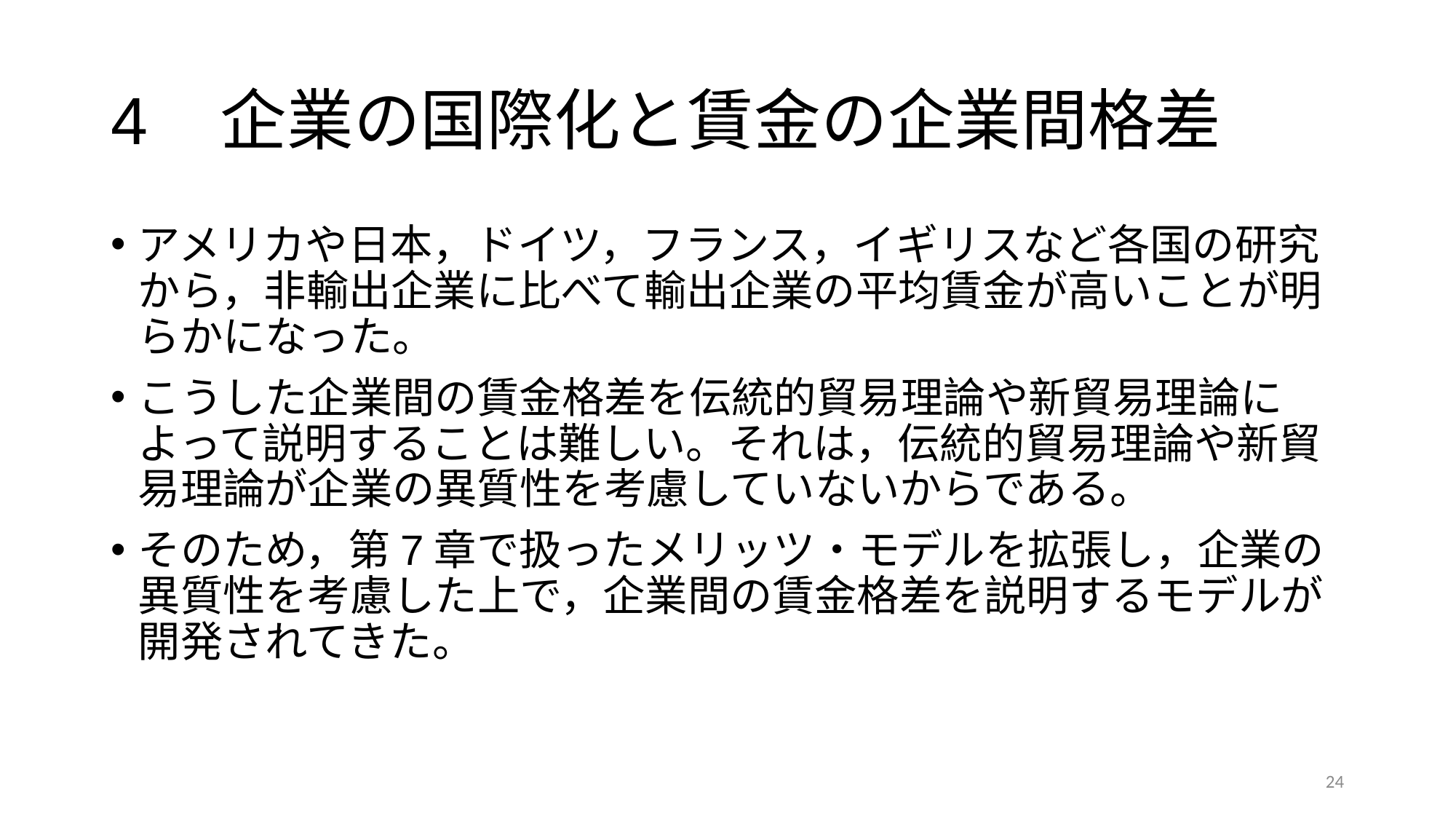

# 4	企業の国際化と賃金の企業間格差
アメリカや日本，ドイツ，フランス，イギリスなど各国の研究から，非輸出企業に比べて輸出企業の平均賃金が高いことが明らかになった。
こうした企業間の賃金格差を伝統的貿易理論や新貿易理論によって説明することは難しい。それは，伝統的貿易理論や新貿易理論が企業の異質性を考慮していないからである。
そのため，第7章で扱ったメリッツ・モデルを拡張し，企業の異質性を考慮した上で，企業間の賃金格差を説明するモデルが開発されてきた。

24